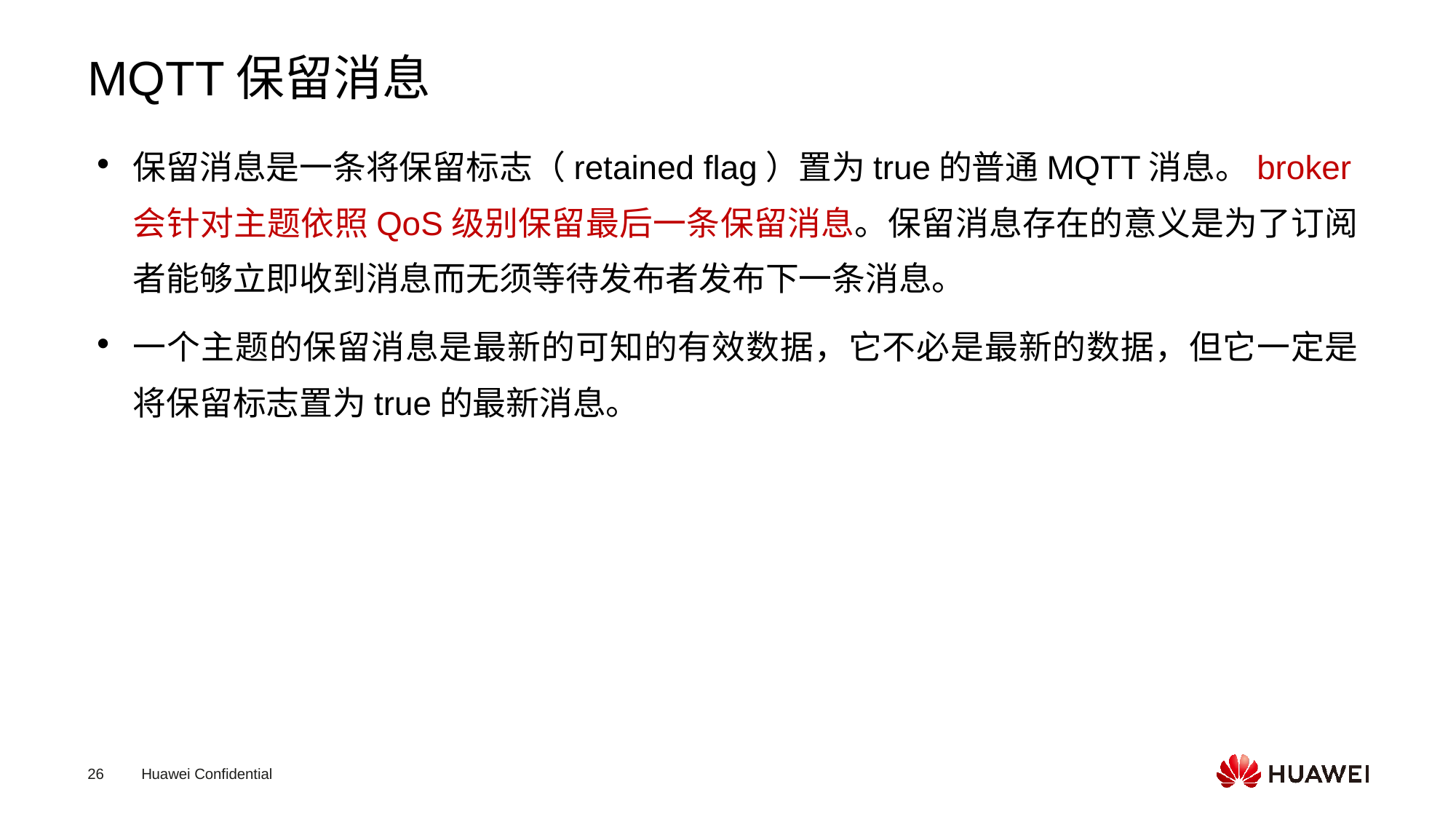

# MQTT保留消息
保留消息是一条将保留标志（retained flag）置为true的普通MQTT消息。broker会针对主题依照QoS级别保留最后一条保留消息。保留消息存在的意义是为了订阅者能够立即收到消息而无须等待发布者发布下一条消息。
一个主题的保留消息是最新的可知的有效数据，它不必是最新的数据，但它一定是将保留标志置为true的最新消息。